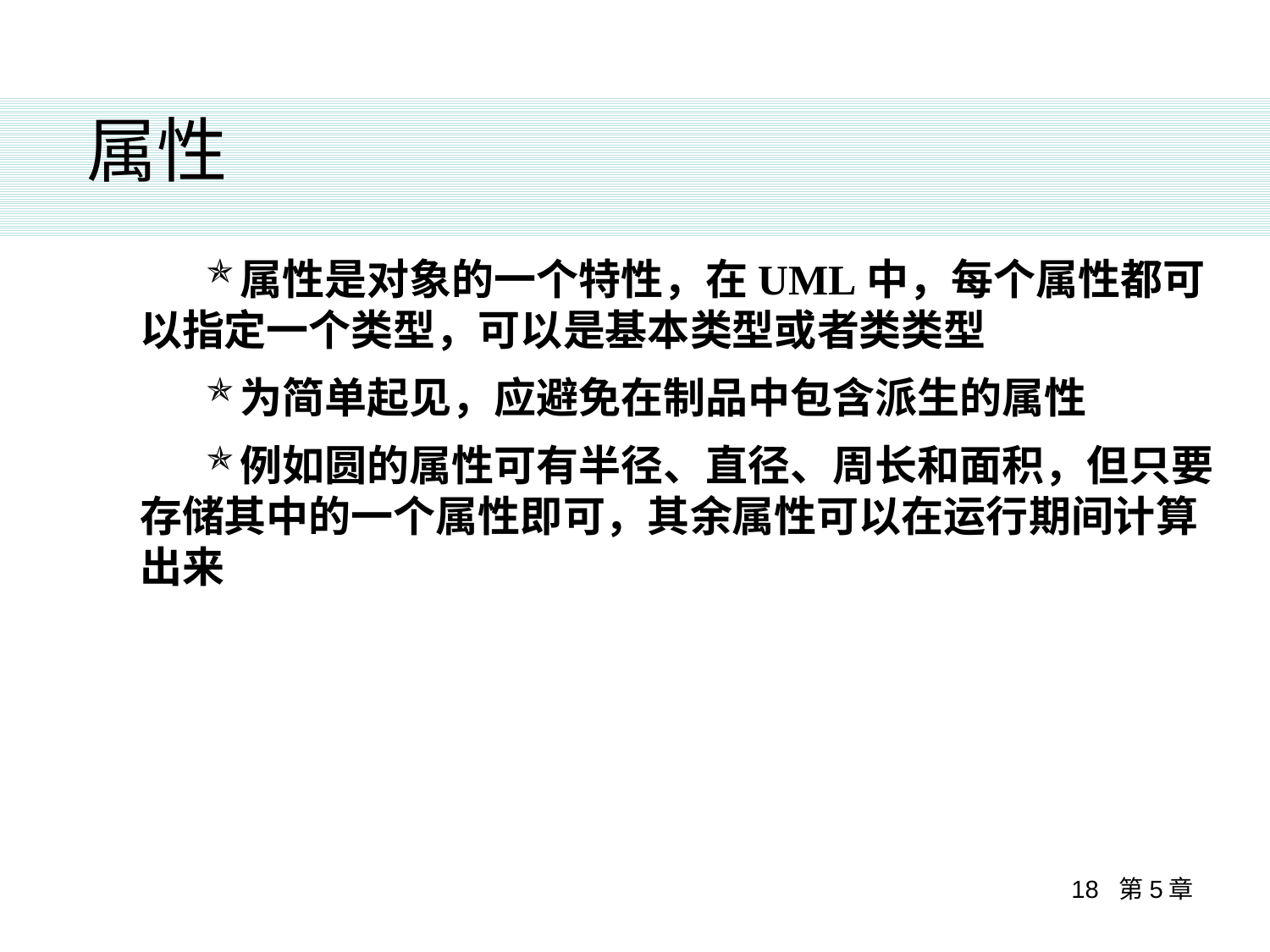

属性
属性是对象的一个特性，在UML中，每个属性都可以指定一个类型，可以是基本类型或者类类型
为简单起见，应避免在制品中包含派生的属性
例如圆的属性可有半径、直径、周长和面积，但只要存储其中的一个属性即可，其余属性可以在运行期间计算出来
18  第5章